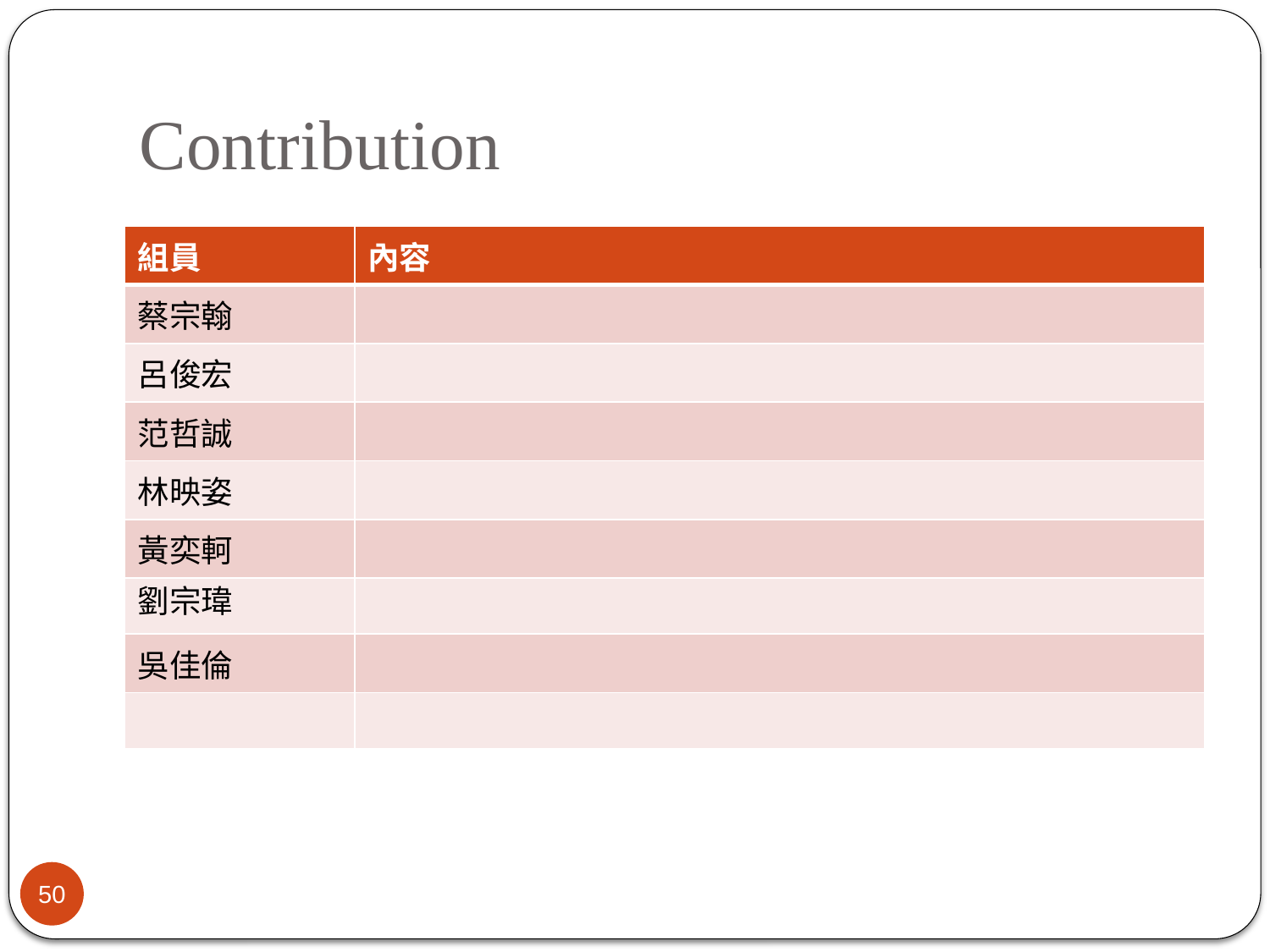

# Contribution
| 組員 | 內容 |
| --- | --- |
| 蔡宗翰 |  |
| 呂俊宏 |  |
| 范哲誠 |  |
| 林映姿 |  |
| 黃奕軻 |  |
| 劉宗瑋 |  |
| 吳佳倫 |  |
|  |  |
50